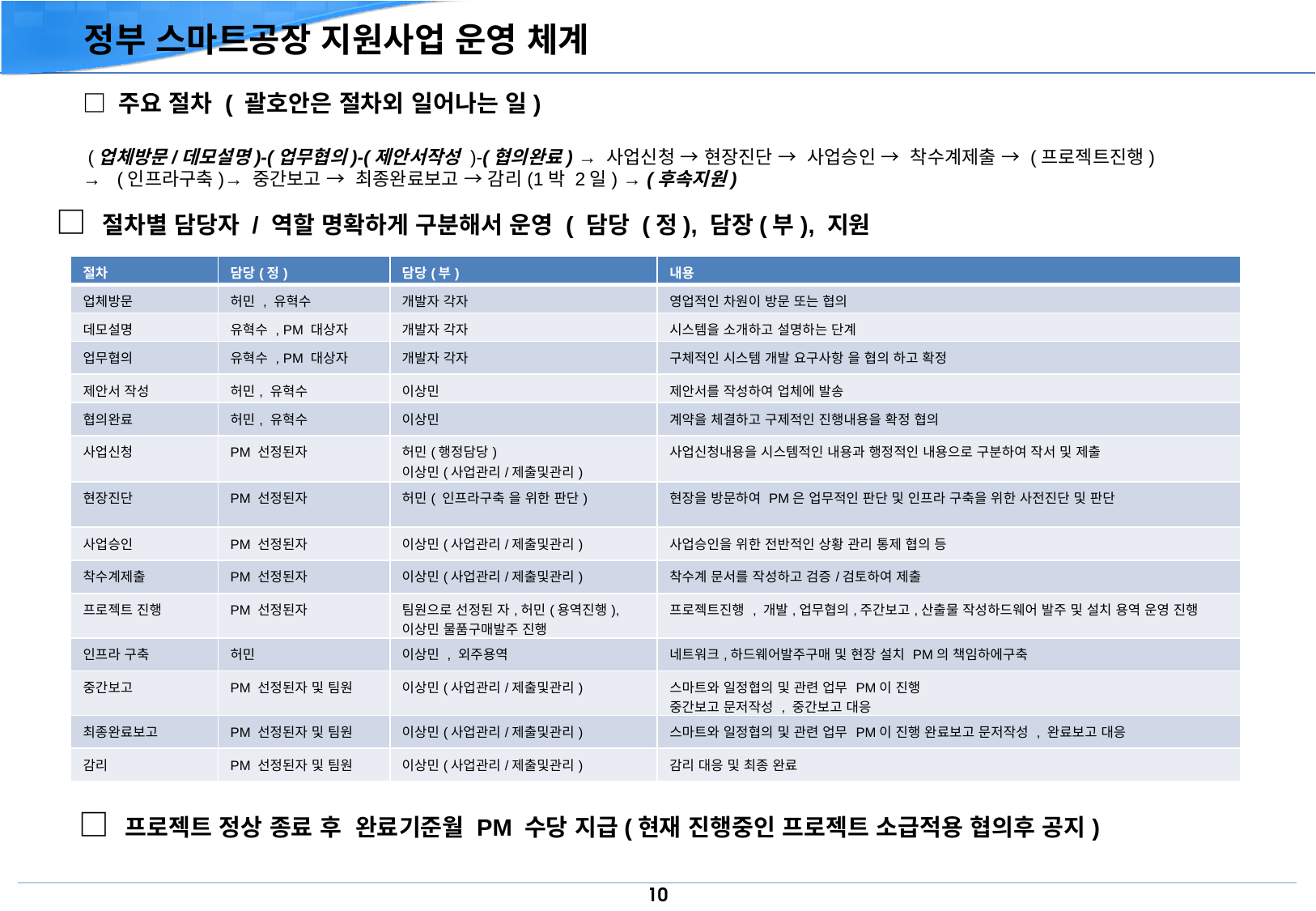

정부 스마트공장 지원사업 운영 체계
□ 주요 절차 ( 괄호안은 절차외 일어나는 일)

 (업체방문/데모설명)-(업무협의)-(제안서작성 )-(협의완료) → 사업신청 → 현장진단 →  사업승인 →  착수계제출 → (프로젝트진행) →   (인프라구축)→ 중간보고 →  최종완료보고 → 감리(1박 2일) → (후속지원)
□ 절차별 담당자 / 역할 명확하게 구분해서 운영 ( 담당 (정), 담장(부), 지원
| 절차 | 담당(정) | 담당(부) | 내용 |
| --- | --- | --- | --- |
| 업체방문 | 허민 , 유혁수 | 개발자 각자 | 영업적인 차원이 방문 또는 협의 |
| 데모설명 | 유혁수 , PM 대상자 | 개발자 각자 | 시스템을 소개하고 설명하는 단계 |
| 업무협의 | 유혁수 , PM 대상자 | 개발자 각자 | 구체적인 시스템 개발 요구사항 을 협의 하고 확정 |
| 제안서 작성 | 허민, 유혁수 | 이상민 | 제안서를 작성하여 업체에 발송 |
| 협의완료 | 허민, 유혁수 | 이상민 | 계약을 체결하고 구제적인 진행내용을 확정 협의 |
| 사업신청 | PM 선정된자 | 허민(행정담당) 이상민(사업관리/제출및관리) | 사업신청내용을 시스템적인 내용과 행정적인 내용으로 구분하여 작서 및 제출 |
| 현장진단 | PM 선정된자 | 허민( 인프라구축 을 위한 판단) | 현장을 방문하여 PM은 업무적인 판단 및 인프라 구축을 위한 사전진단 및 판단 |
| 사업승인 | PM 선정된자 | 이상민(사업관리/제출및관리) | 사업승인을 위한 전반적인 상황 관리 통제 협의 등 |
| 착수계제출 | PM 선정된자 | 이상민(사업관리/제출및관리) | 착수계 문서를 작성하고 검증/검토하여 제출 |
| 프로젝트 진행 | PM 선정된자 | 팀원으로 선정된 자,허민(용역진행), 이상민 물품구매발주 진행 | 프로젝트진행 , 개발,업무협의,주간보고,산출물 작성하드웨어 발주 및 설치 용역 운영 진행 |
| 인프라 구축 | 허민 | 이상민 , 외주용역 | 네트워크,하드웨어발주구매 및 현장 설치 PM의 책임하에구축 |
| 중간보고 | PM 선정된자 및 팀원 | 이상민(사업관리/제출및관리) | 스마트와 일정협의 및 관련 업무 PM이 진행 중간보고 문저작성 , 중간보고 대응 |
| 최종완료보고 | PM 선정된자 및 팀원 | 이상민(사업관리/제출및관리) | 스마트와 일정협의 및 관련 업무 PM이 진행 완료보고 문저작성 , 완료보고 대응 |
| 감리 | PM 선정된자 및 팀원 | 이상민(사업관리/제출및관리) | 감리 대응 및 최종 완료 |
□ 프로젝트 정상 종료 후  완료기준월 PM 수당 지급(현재 진행중인 프로젝트 소급적용 협의후 공지)